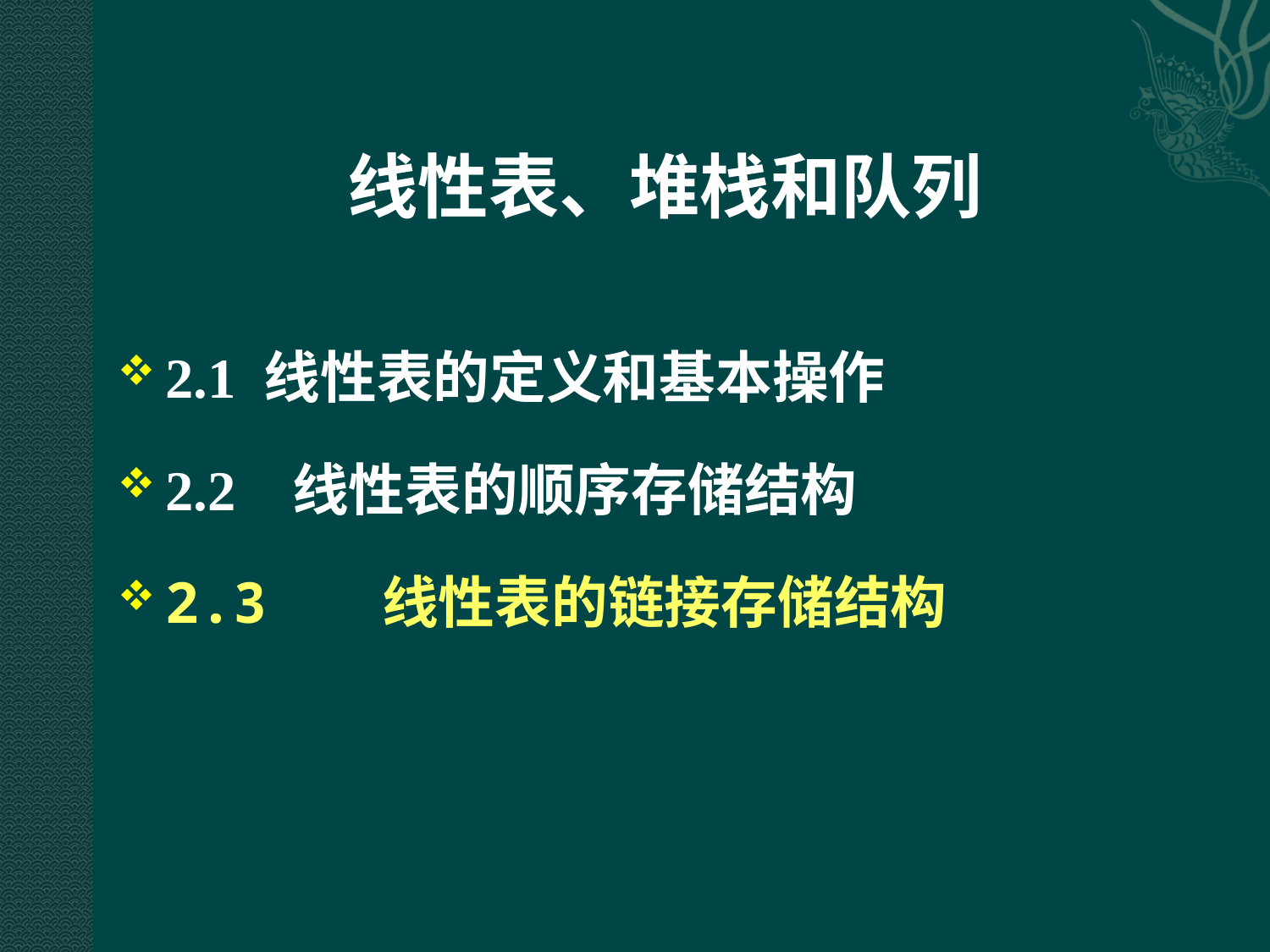

线性表、堆栈和队列

2.1 线性表的定义和基本操作
2.2   线性表的顺序存储结构
2.3   线性表的链接存储结构